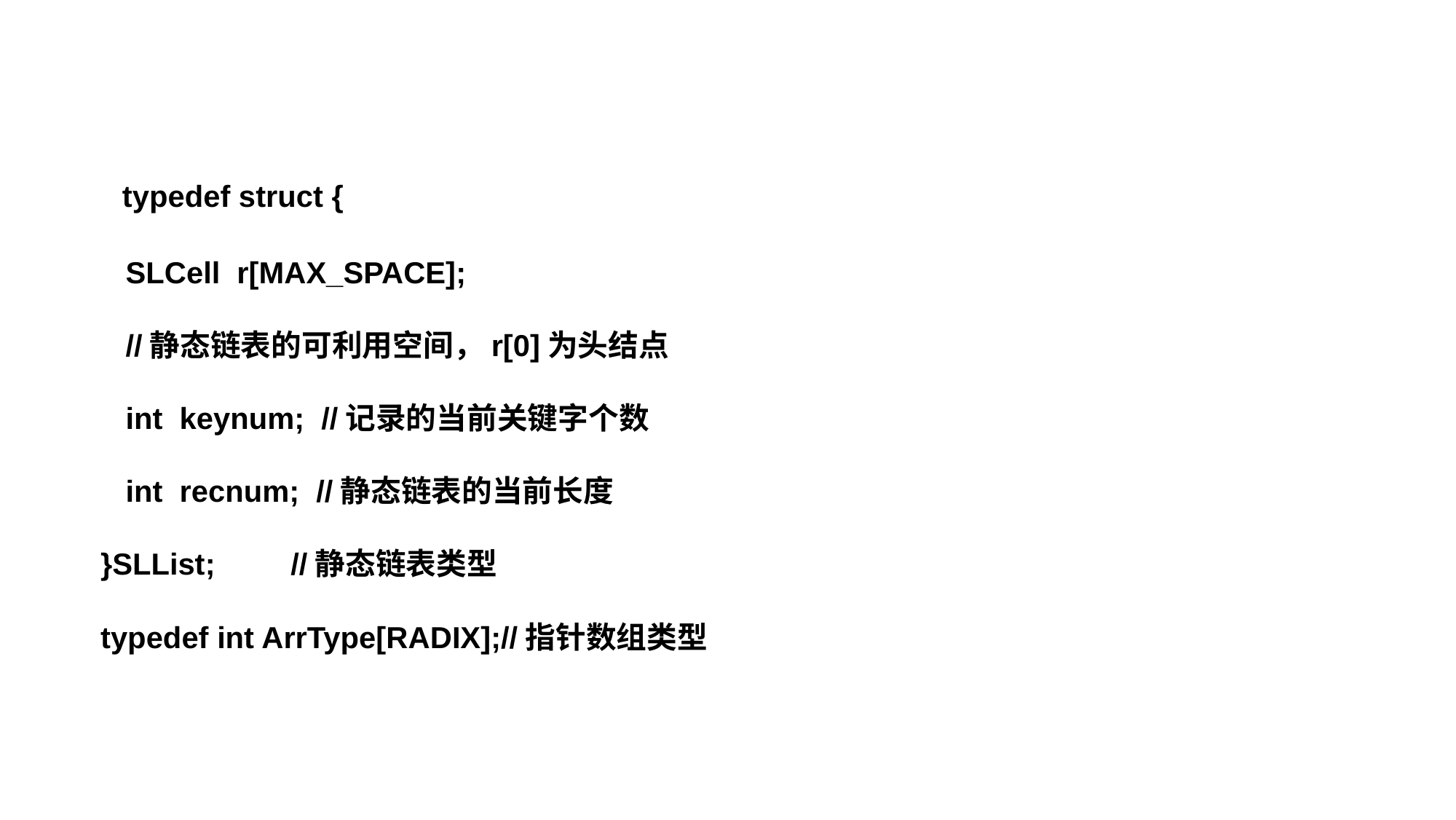

typedef struct {
    SLCell  r[MAX_SPACE];
    //静态链表的可利用空间，r[0]为头结点
    int  keynum;  //记录的当前关键字个数
    int  recnum;  //静态链表的当前长度
 }SLList;         //静态链表类型
 typedef int ArrType[RADIX];//指针数组类型